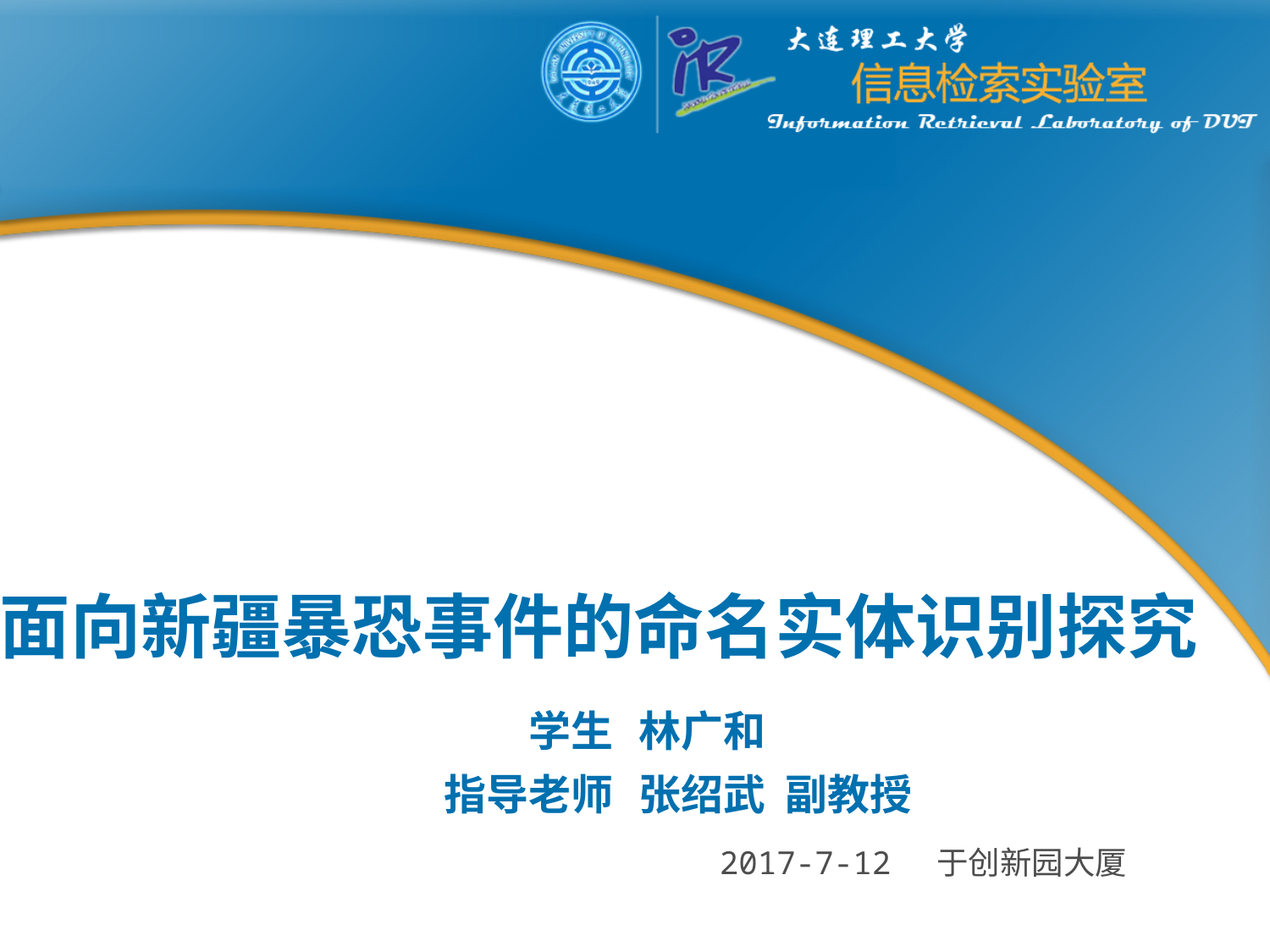

# 面向新疆暴恐事件的命名实体识别探究
| 学生 | 林广和 |
| --- | --- |
| 指导老师 | 张绍武 副教授 |
2017-7-12  于创新园大厦